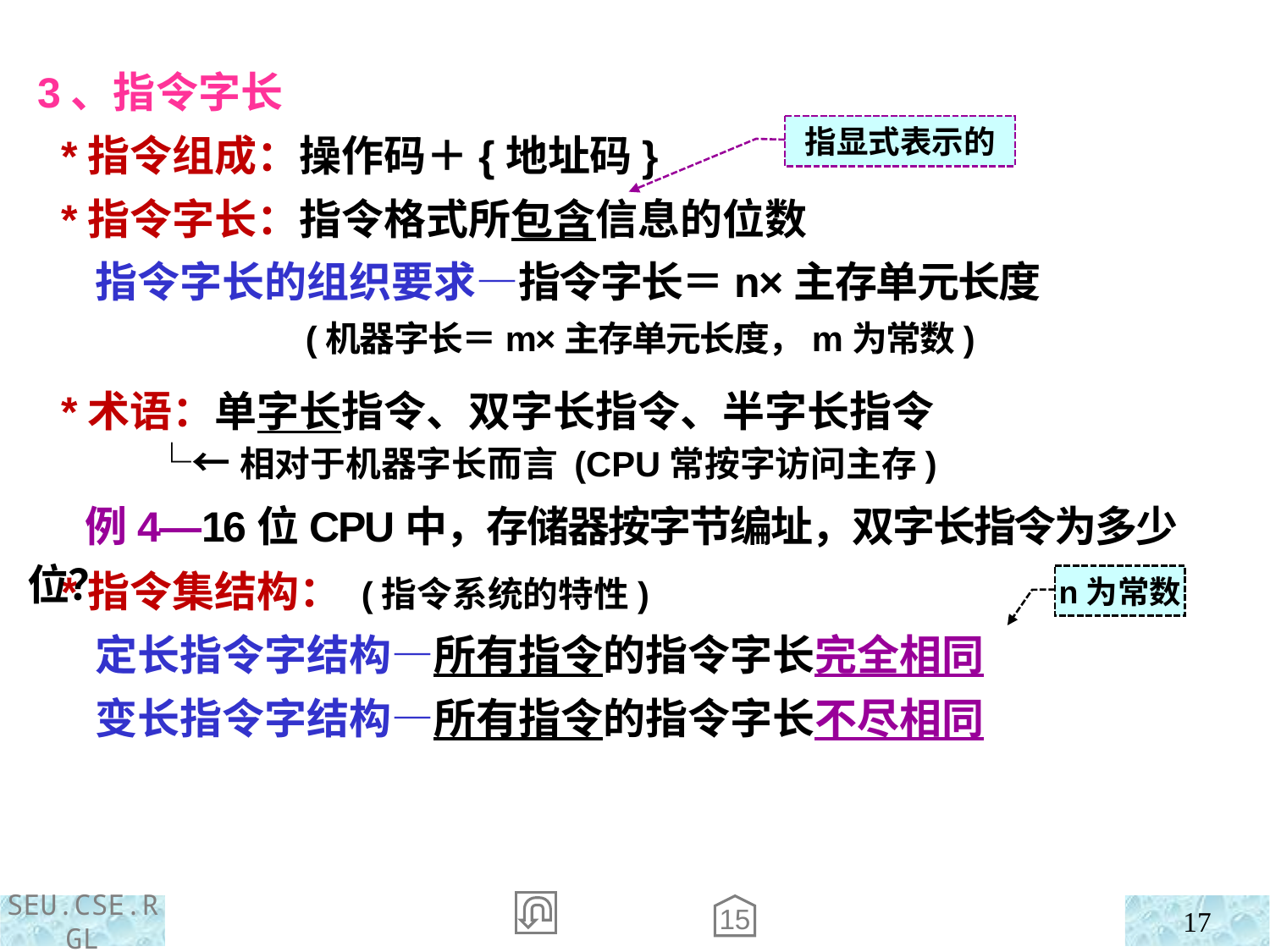

3、指令字长
  *指令组成：操作码＋{地址码}
  *指令字长：指令格式所包含信息的位数
指显式表示的
     指令字长的组织要求—指令字长＝n×主存单元长度
                                (机器字长＝m×主存单元长度，m为常数)
  *术语：单字长指令、双字长指令、半字长指令
             └←相对于机器字长而言 (CPU常按字访问主存)
     例4—16位CPU中，存储器按字节编址，双字长指令为多少位？
  *指令集结构： (指令系统的特性)
     定长指令字结构—所有指令的指令字长完全相同
     变长指令字结构—所有指令的指令字长不尽相同
n为常数

15
17